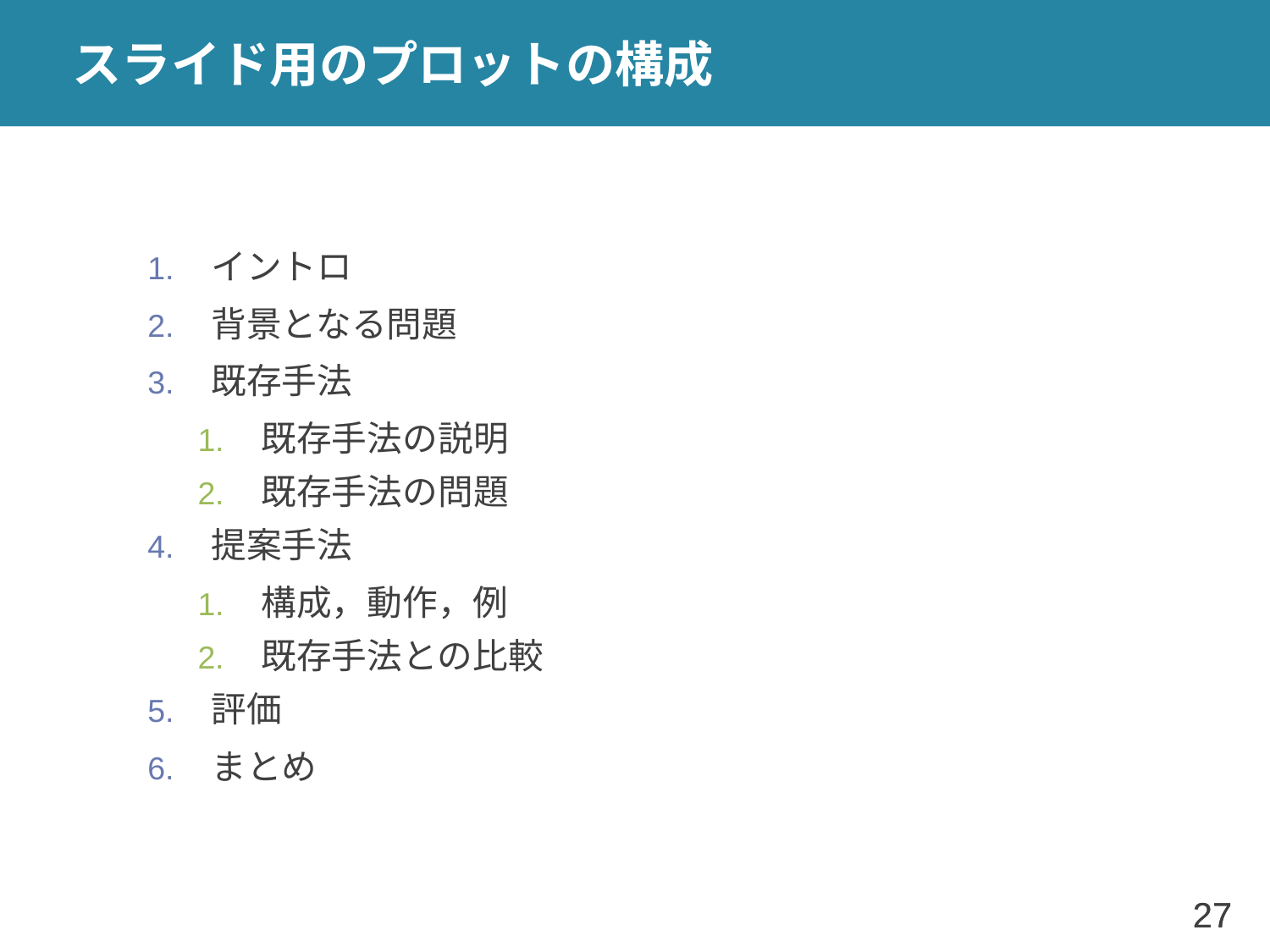

# スライド用のプロットの構成
イントロ
背景となる問題
既存手法
既存手法の説明
既存手法の問題
提案手法
構成，動作，例
既存手法との比較
評価
まとめ